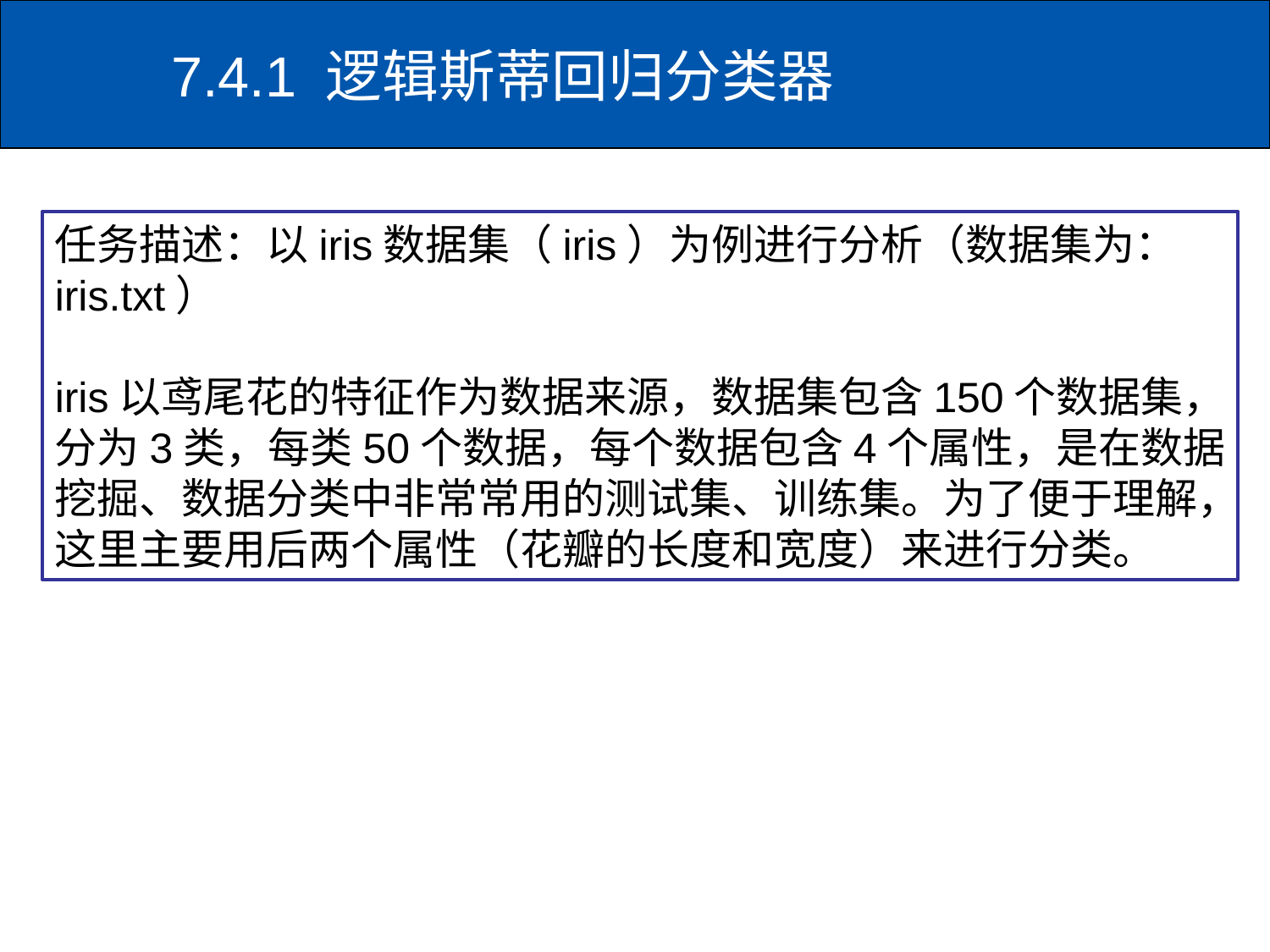

# 7.4.1 逻辑斯蒂回归分类器
任务描述：以iris数据集（iris）为例进行分析（数据集为：iris.txt）

iris以鸢尾花的特征作为数据来源，数据集包含150个数据集，分为3类，每类50个数据，每个数据包含4个属性，是在数据挖掘、数据分类中非常常用的测试集、训练集。为了便于理解，这里主要用后两个属性（花瓣的长度和宽度）来进行分类。